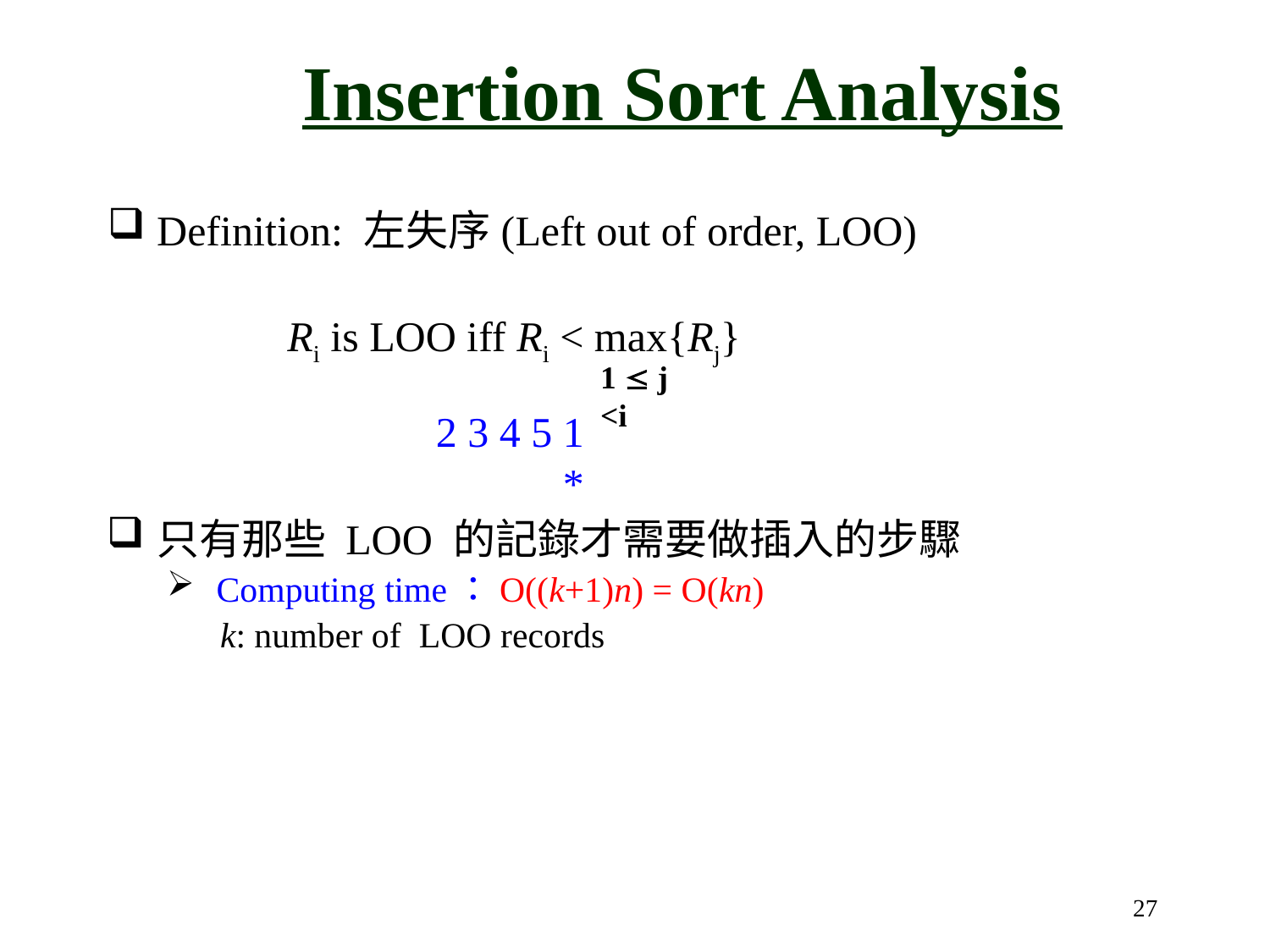

Insertion Sort Analysis
Definition: 左失序(Left out of order, LOO)
Ri is LOO iff Ri < max{Rj}
1 ≤ j <i
2 3 4 5 1
            *
只有那些 LOO 的記錄才需要做插入的步驟
Computing time：O((k+1)n) = O(kn)
      k: number of  LOO records
27